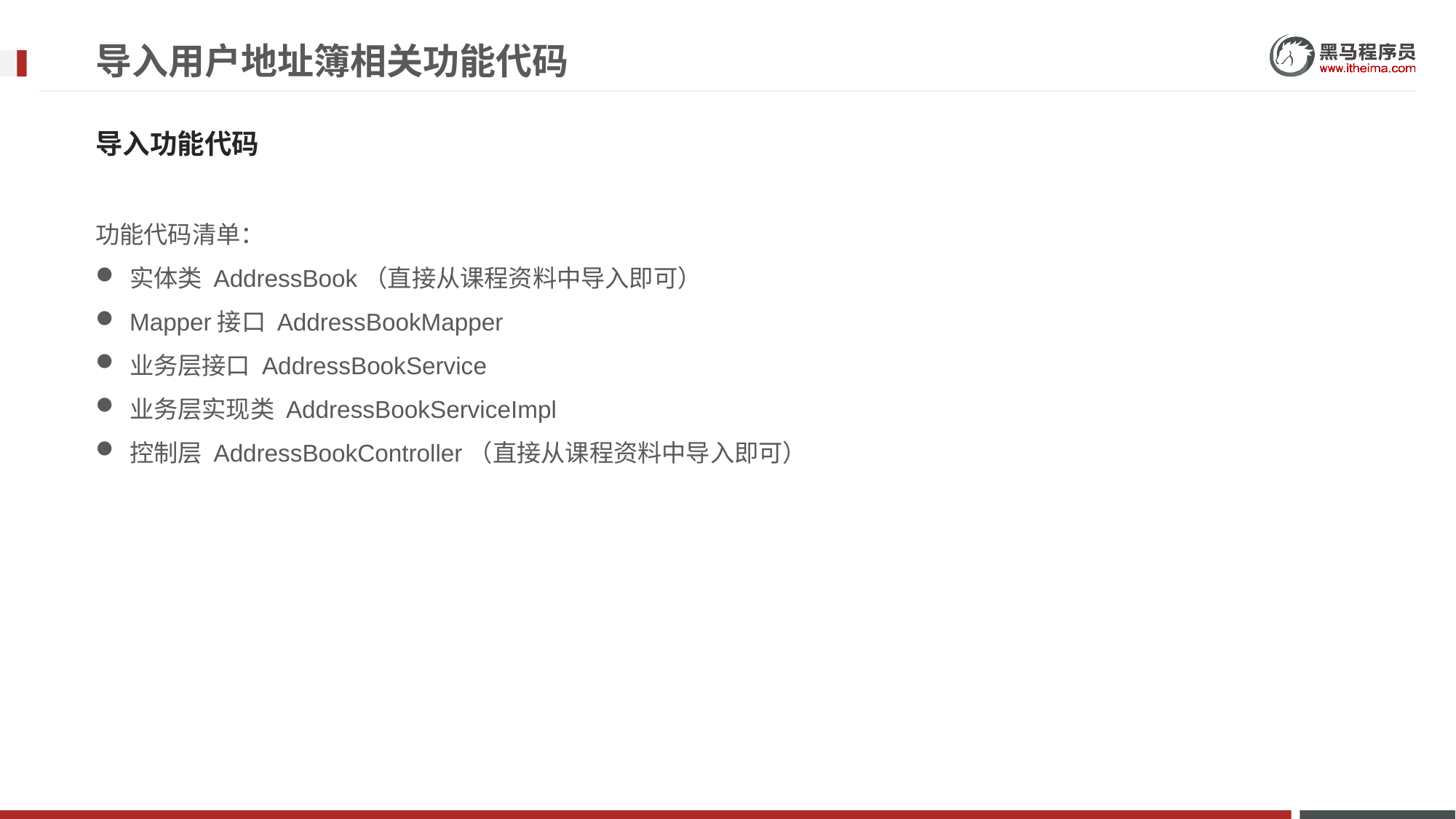

# 导入用户地址簿相关功能代码
导入功能代码
功能代码清单：
实体类 AddressBook（直接从课程资料中导入即可）
Mapper接口 AddressBookMapper
业务层接口 AddressBookService
业务层实现类 AddressBookServiceImpl
控制层 AddressBookController（直接从课程资料中导入即可）